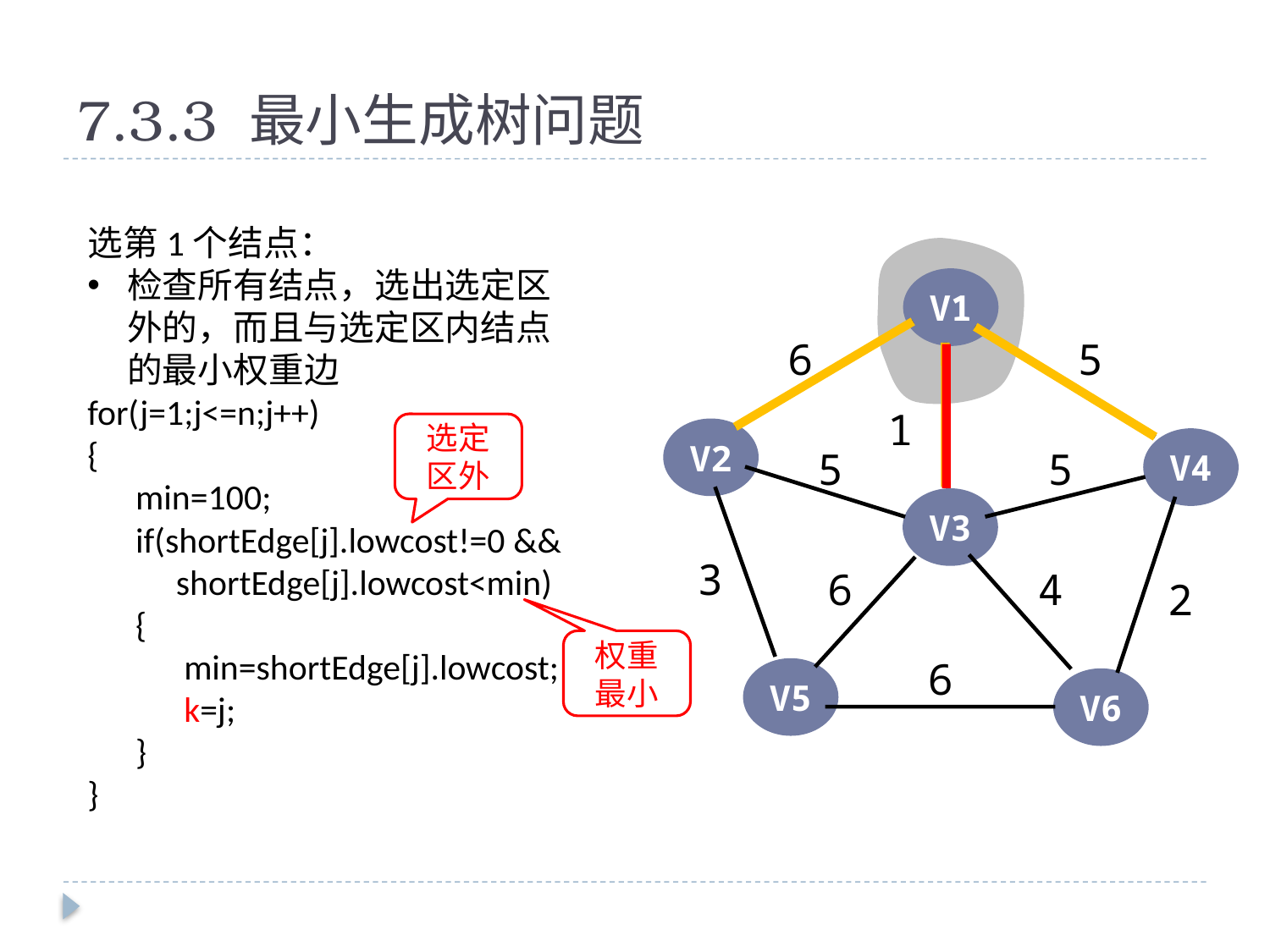

# 7.3.3 最小生成树问题
选第1个结点：
检查所有结点，选出选定区外的，而且与选定区内结点的最小权重边
for(j=1;j<=n;j++)
{
      min=100;
      if(shortEdge[j].lowcost!=0 &&
           shortEdge[j].lowcost<min)
      {
            min=shortEdge[j].lowcost;
            k=j;
      }
}

V1

6

5

1
选定区外
V2
V4
5
5

V3

3

6

4
2
权重最小
6
V5
V6